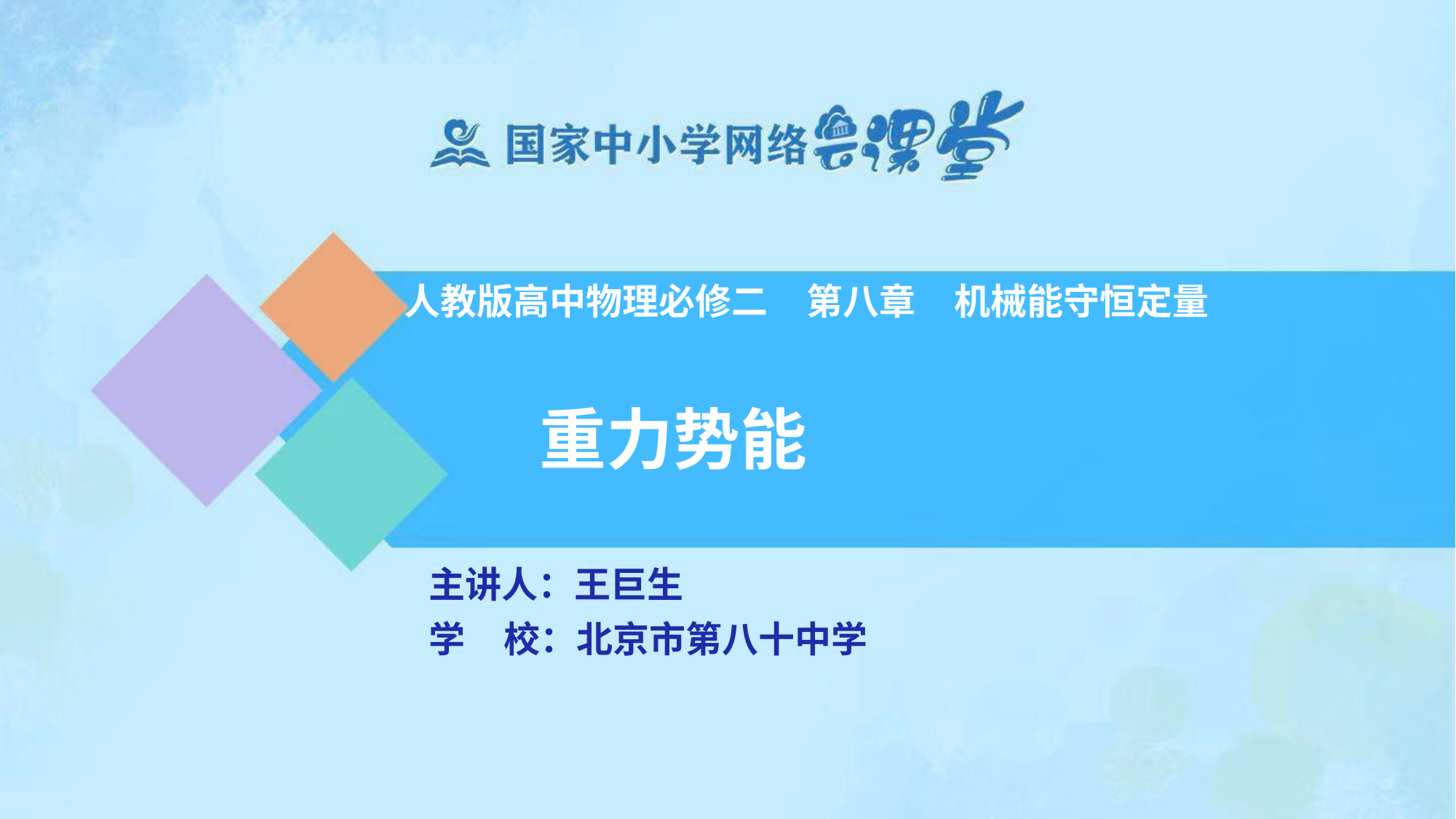

# 人教版高中物理必修二
第八章	机械能守恒定量
重力势能
主讲人：王巨生
学	校：北京市第八十中学